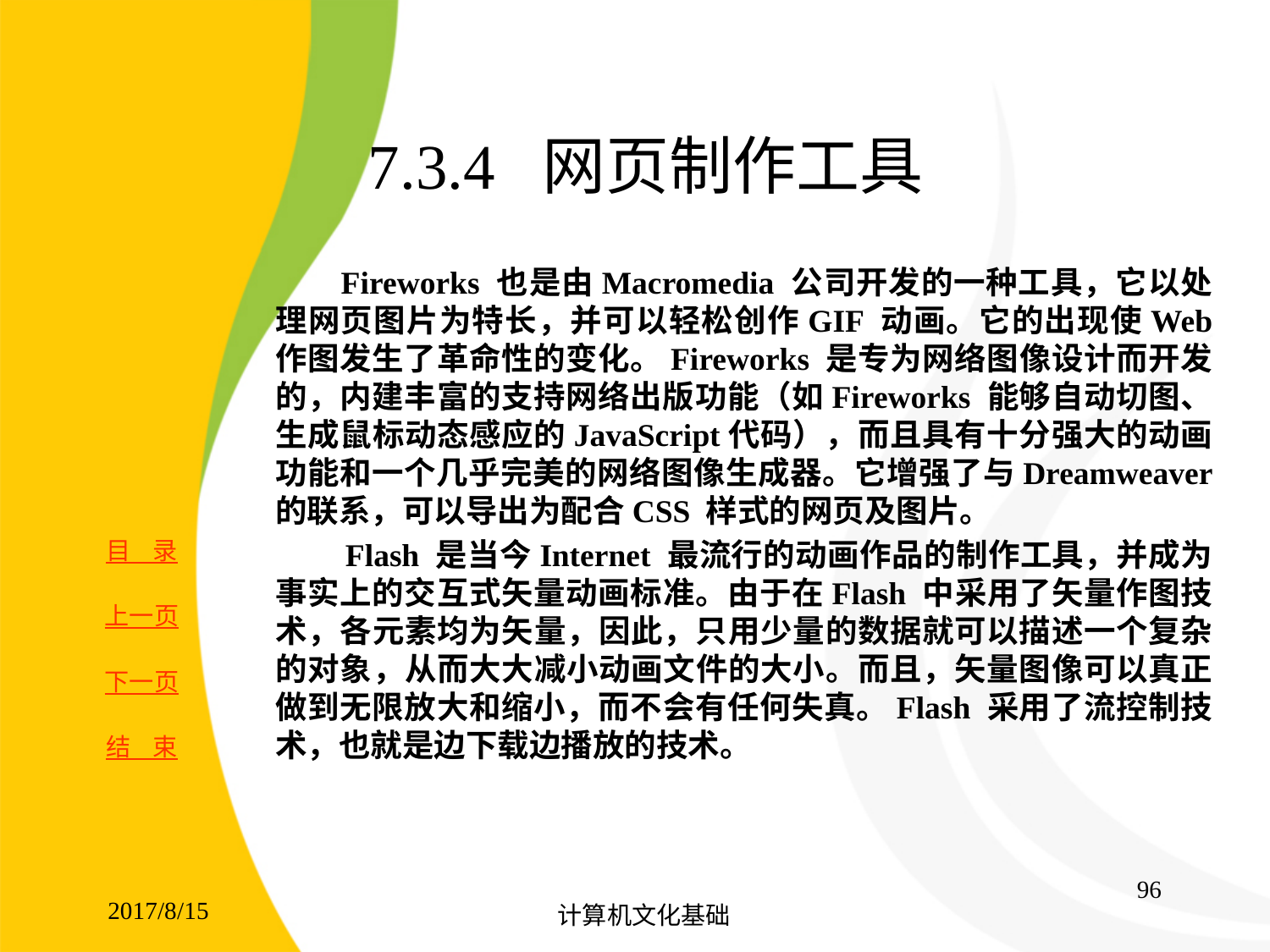

# 7.3.4  网页制作工具
	            Fireworks 也是由Macromedia 公司开发的一种工具，它以处理网页图片为特长，并可以轻松创作GIF 动画。它的出现使Web 作图发生了革命性的变化。Fireworks 是专为网络图像设计而开发的，内建丰富的支持网络出版功能（如Fireworks 能够自动切图、生成鼠标动态感应的JavaScript代码），而且具有十分强大的动画功能和一个几乎完美的网络图像生成器。它增强了与Dreamweaver 的联系，可以导出为配合CSS 样式的网页及图片。
              Flash 是当今Internet 最流行的动画作品的制作工具，并成为事实上的交互式矢量动画标准。由于在Flash 中采用了矢量作图技术，各元素均为矢量，因此，只用少量的数据就可以描述一个复杂的对象，从而大大减小动画文件的大小。而且，矢量图像可以真正做到无限放大和缩小，而不会有任何失真。Flash 采用了流控制技术，也就是边下载边播放的技术。
96
2017/8/15